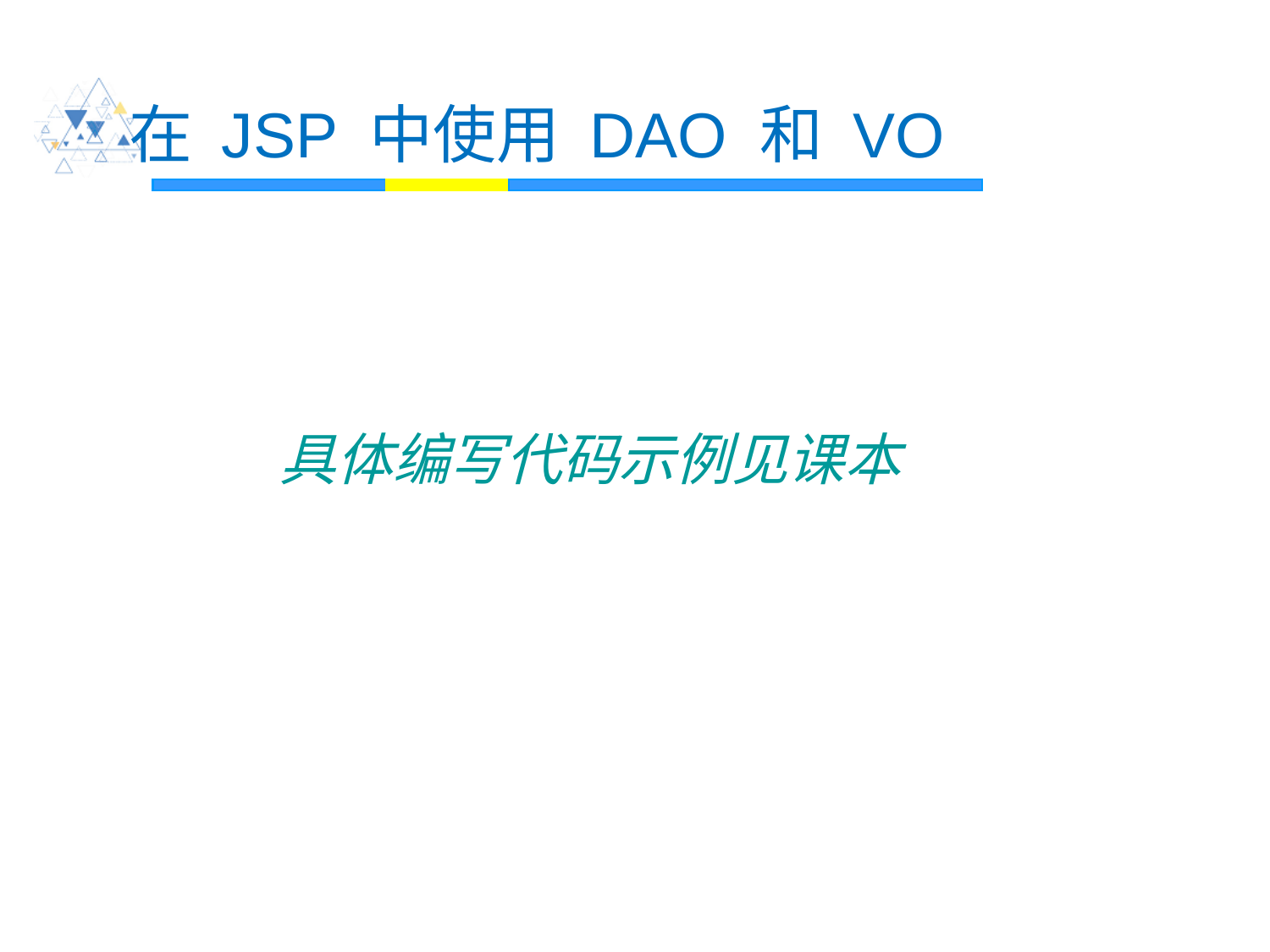

# 在 JSP 中使用 DAO 和 VO

          具体编写代码示例见课本